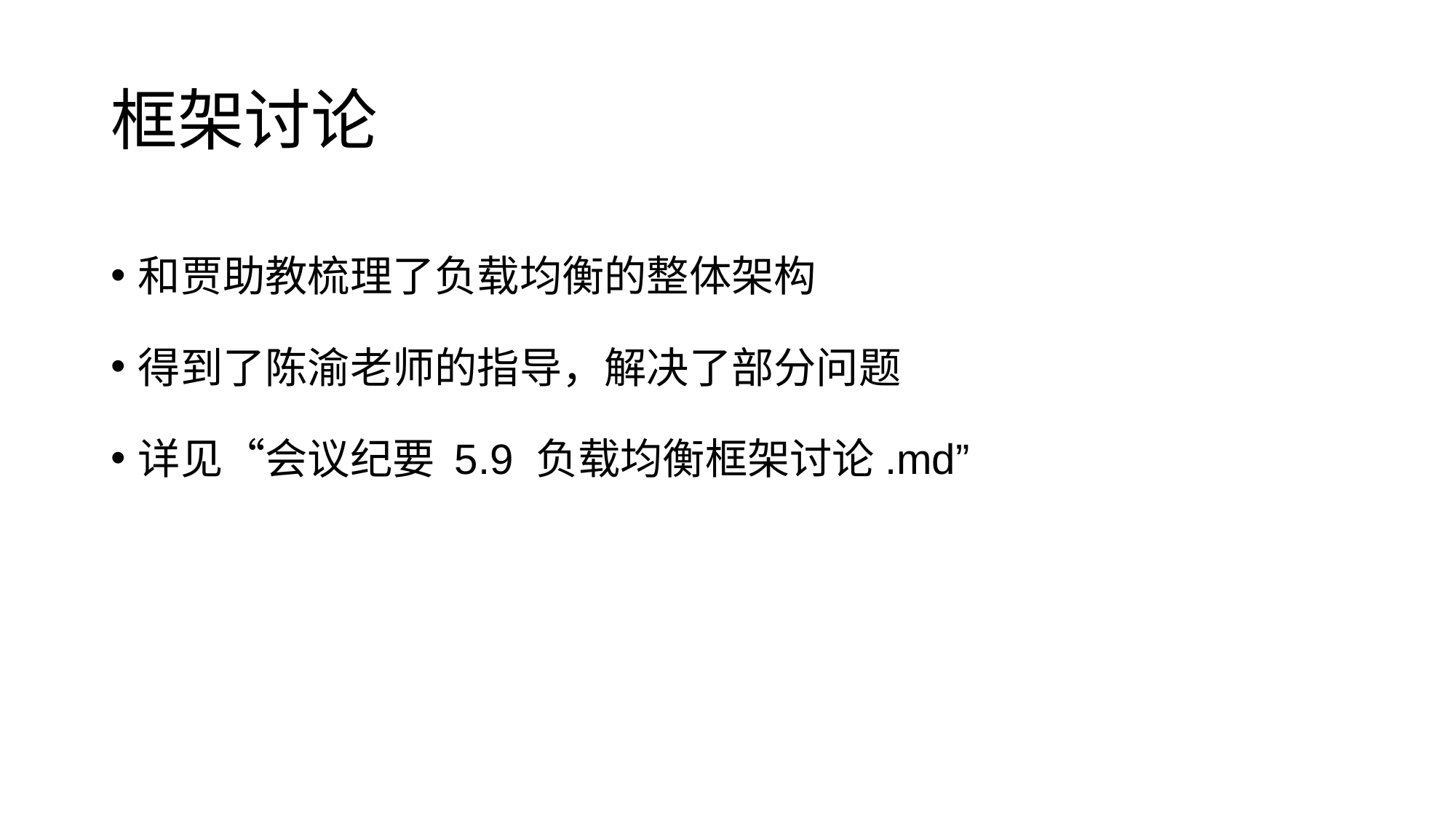

# 框架讨论
和贾助教梳理了负载均衡的整体架构
得到了陈渝老师的指导，解决了部分问题
详见“会议纪要 5.9 负载均衡框架讨论.md”